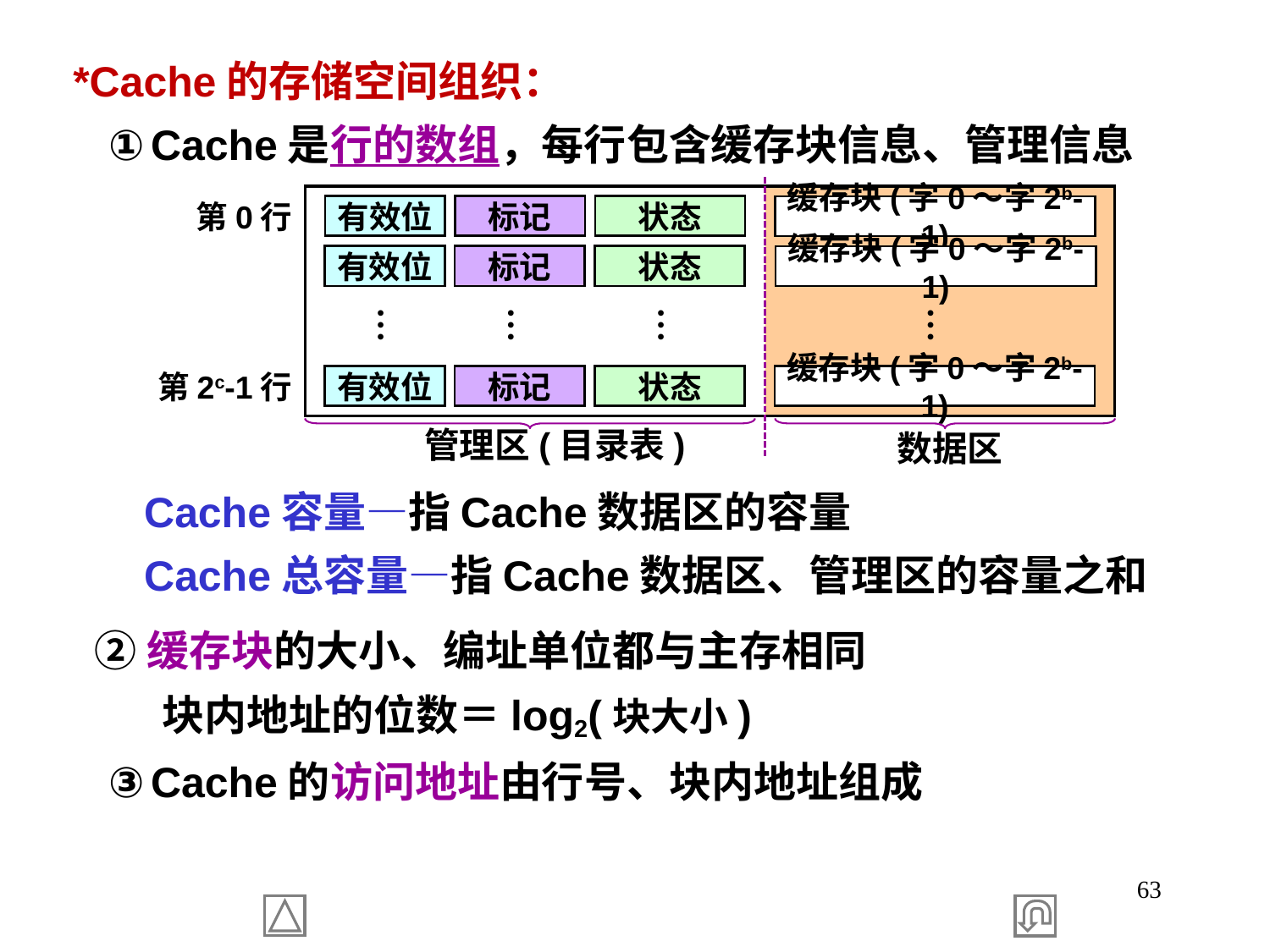

*Cache的存储空间组织：
      ①Cache是行的数组，每行包含缓存块信息、管理信息

管理区(目录表)
数据区

第0行
有效位
标记
状态
缓存块(字0～字2b-1)
有效位
标记
状态
缓存块(字0～字2b-1)
…
…
…
…
有效位
标记
状态
第2c-1行
缓存块(字0～字2b-1)
         Cache容量—指Cache数据区的容量
         Cache总容量—指Cache数据区、管理区的容量之和
      ②缓存块的大小、编址单位都与主存相同
            块内地址的位数＝log2(块大小)
      ③Cache的访问地址由行号、块内地址组成
63